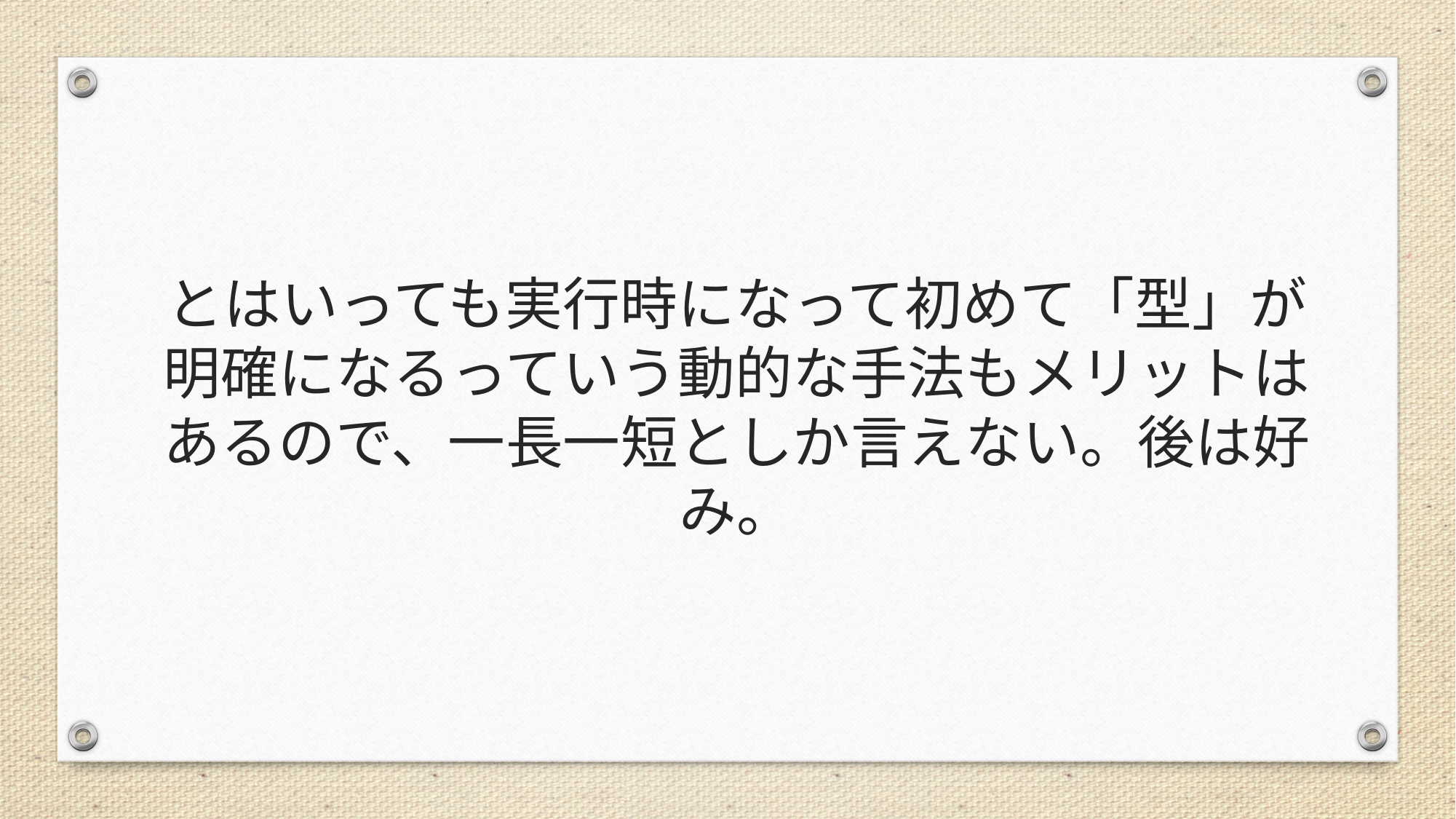

とはいっても実行時になって初めて「型」が明確になるっていう動的な手法もメリットはあるので、一長一短としか言えない。後は好み。